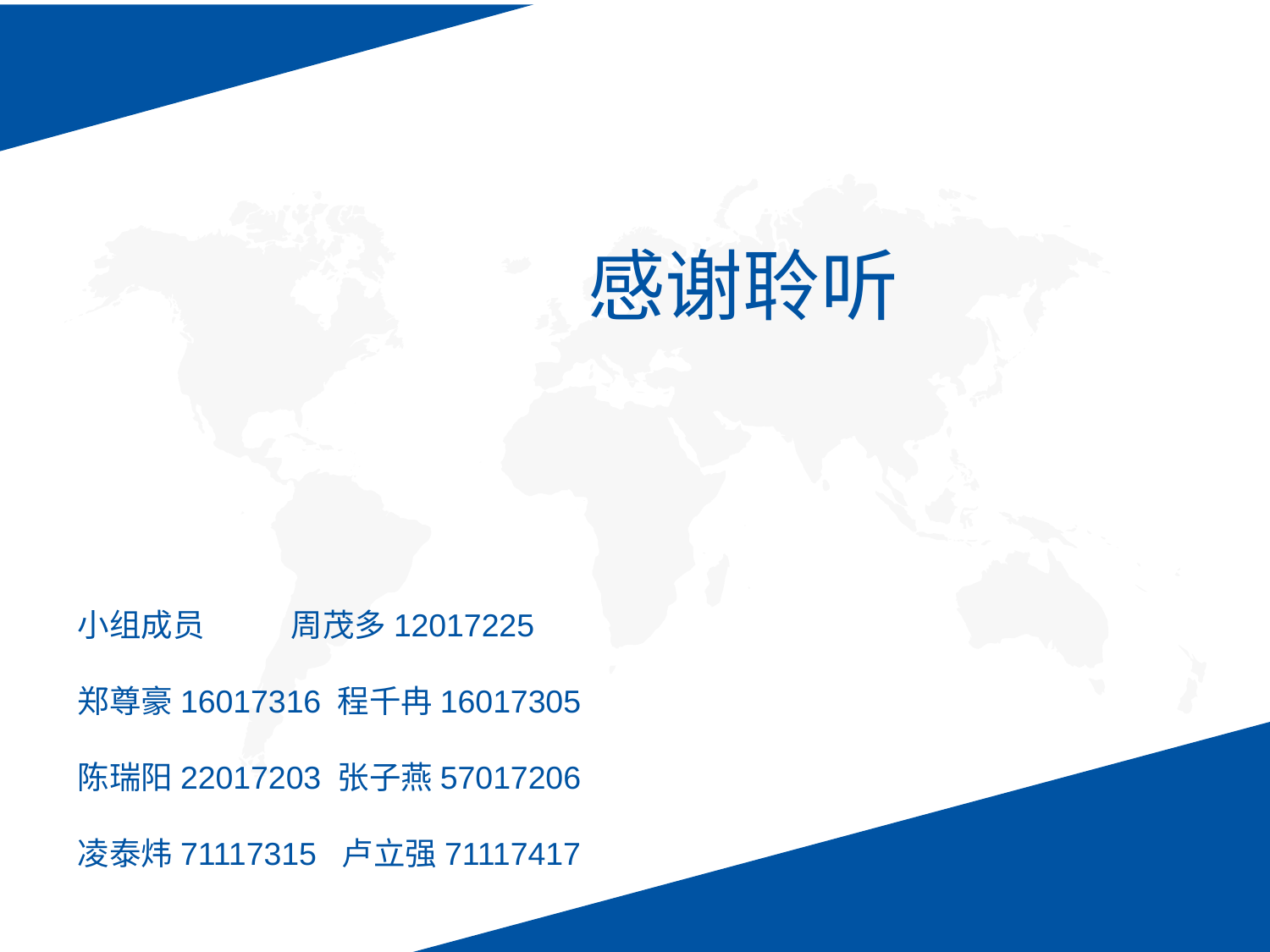

感谢聆听
小组成员            周茂多12017225
郑尊豪16017316 程千冉16017305
陈瑞阳22017203 张子燕57017206
凌泰炜71117315  卢立强71117417